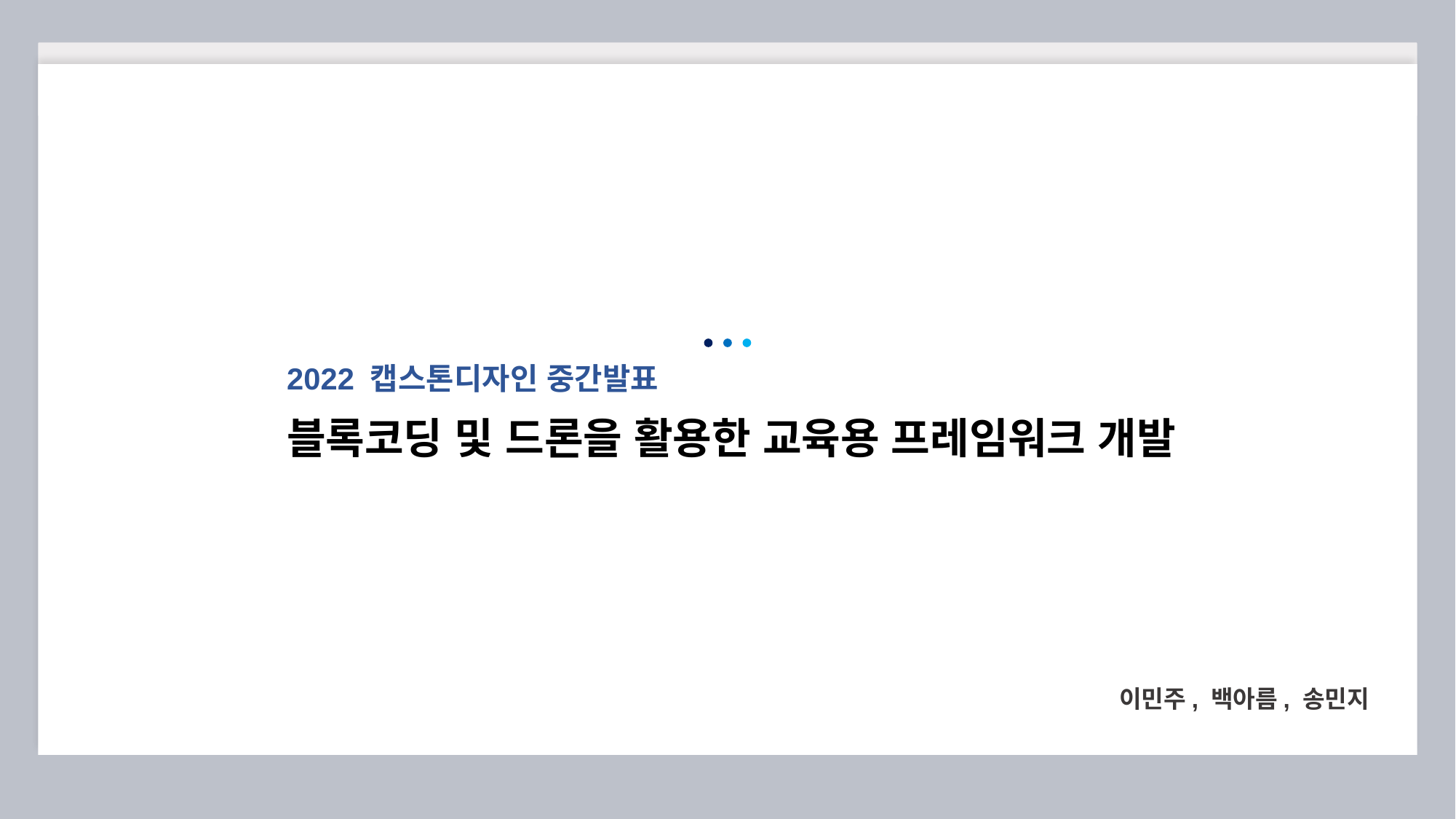

2022 캡스톤디자인 중간발표
블록코딩 및 드론을 활용한 교육용 프레임워크 개발
이민주, 백아름, 송민지